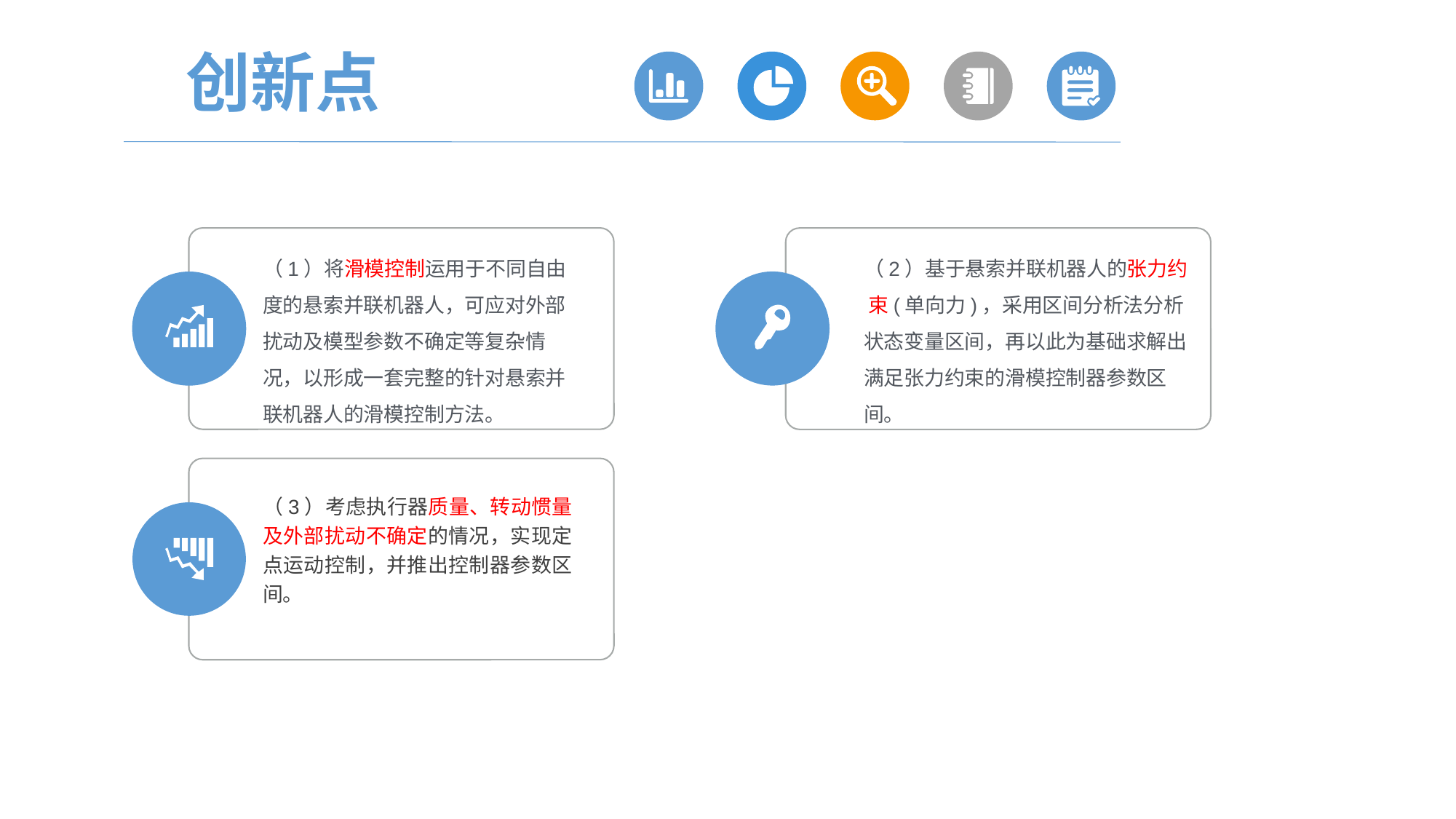

创新点

（1）将滑模控制运用于不同自由度的悬索并联机器人，可应对外部扰动及模型参数不确定等复杂情况，以形成一套完整的针对悬索并联机器人的滑模控制方法。
（2）基于悬索并联机器人的张力约   束(单向力)，采用区间分析法分析状态变量区间，再以此为基础求解出满足张力约束的滑模控制器参数区间。

（3）考虑执行器质量、转动惯量及外部扰动不确定的情况，实现定点运动控制，并推出控制器参数区间。